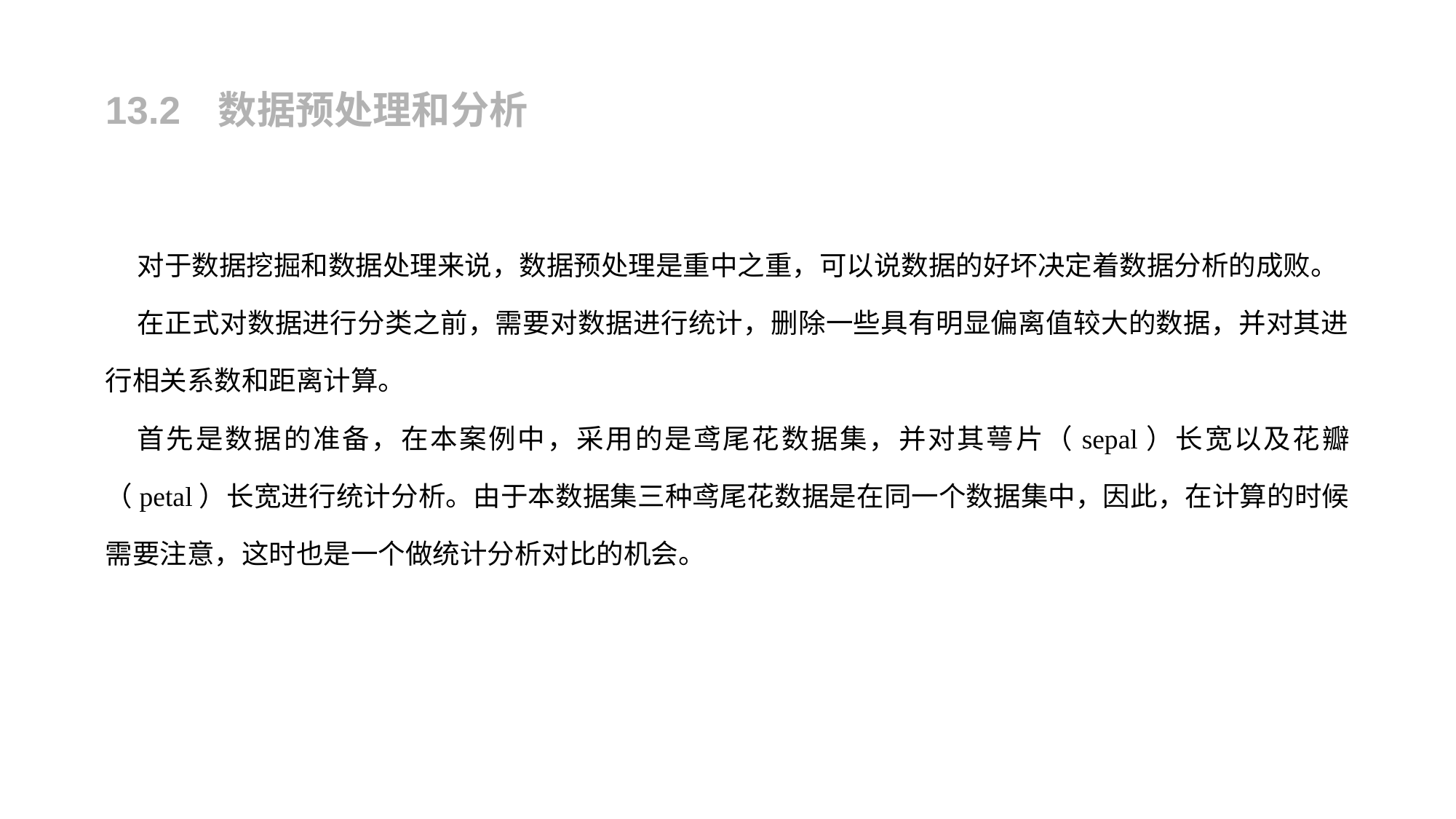

# 13.2  数据预处理和分析
对于数据挖掘和数据处理来说，数据预处理是重中之重，可以说数据的好坏决定着数据分析的成败。
在正式对数据进行分类之前，需要对数据进行统计，删除一些具有明显偏离值较大的数据，并对其进行相关系数和距离计算。
首先是数据的准备，在本案例中，采用的是鸢尾花数据集，并对其萼片（sepal）长宽以及花瓣（petal）长宽进行统计分析。由于本数据集三种鸢尾花数据是在同一个数据集中，因此，在计算的时候需要注意，这时也是一个做统计分析对比的机会。